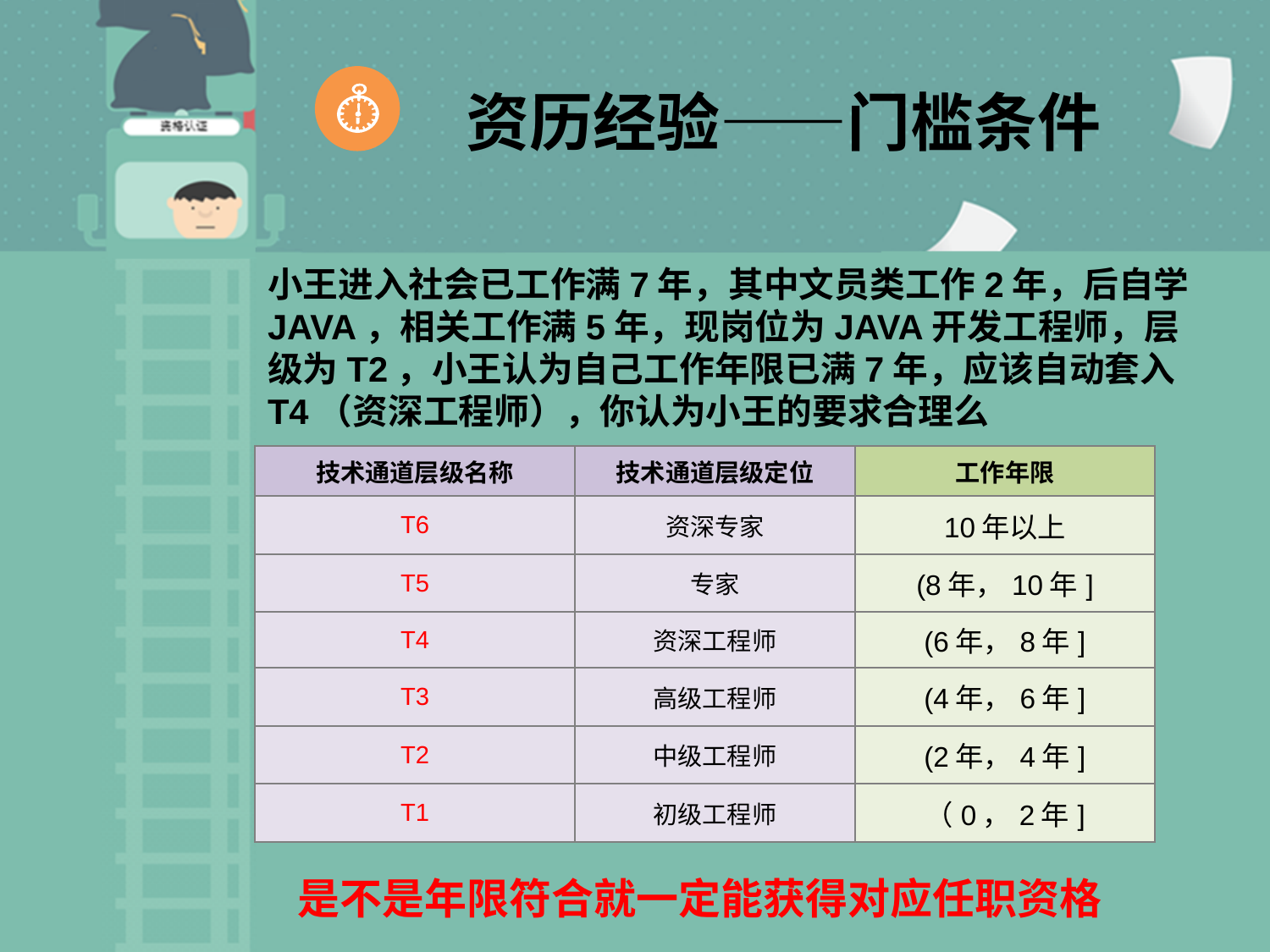

资历经验——门槛条件
小王进入社会已工作满7年，其中文员类工作2年，后自学JAVA，相关工作满5年，现岗位为JAVA开发工程师，层级为T2，小王认为自己工作年限已满7年，应该自动套入T4（资深工程师），你认为小王的要求合理么
| 技术通道层级名称 | 技术通道层级定位 | 工作年限 |
| --- | --- | --- |
| T6 | 资深专家 | 10年以上 |
| T5 | 专家 | (8年，10年] |
| T4 | 资深工程师 | (6年，8年] |
| T3 | 高级工程师 | (4年，6年] |
| T2 | 中级工程师 | (2年，4年] |
| T1 | 初级工程师 | （0，2年] |
是不是年限符合就一定能获得对应任职资格